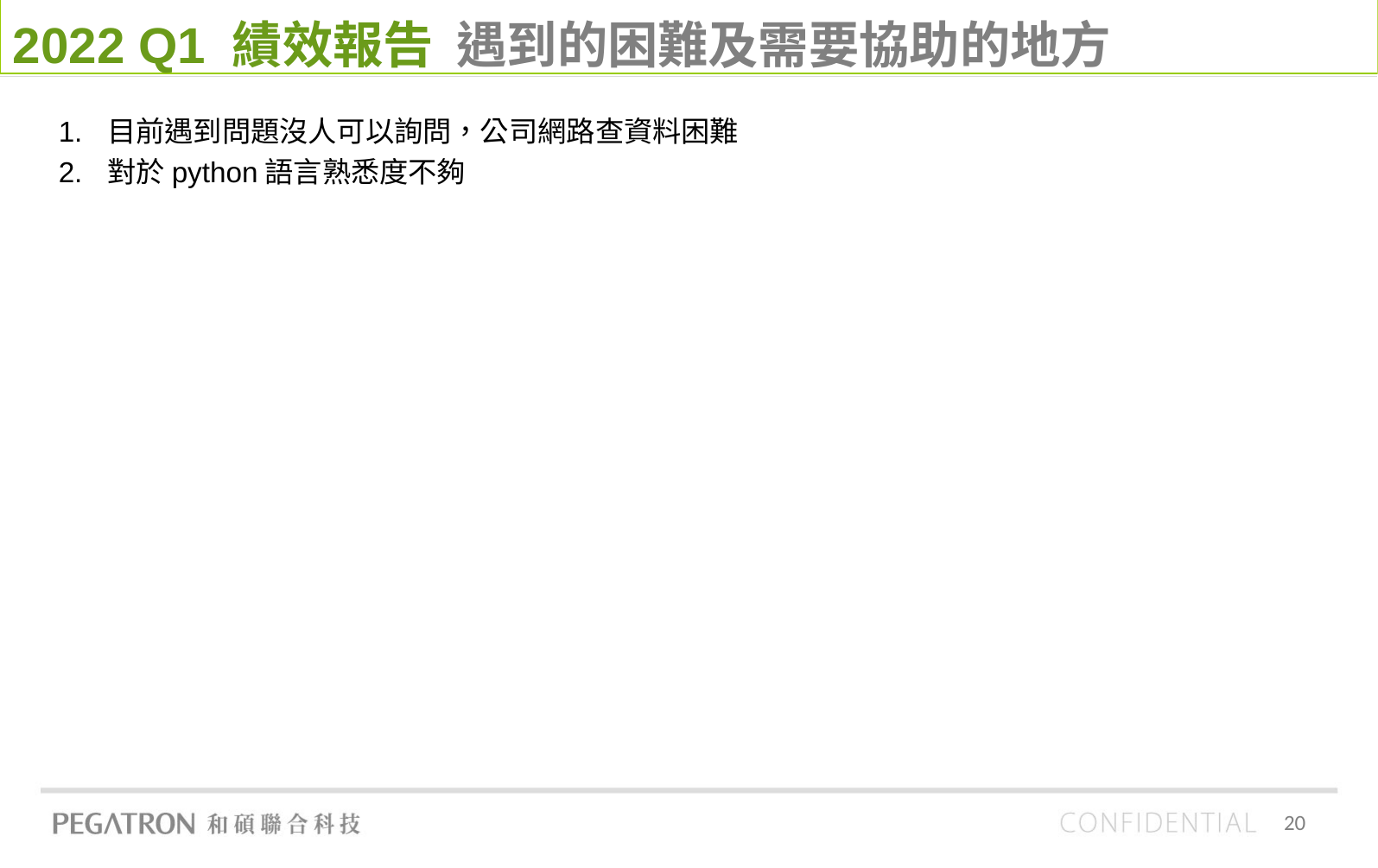

2022 Q1 績效報告  遇到的困難及需要協助的地方

目前遇到問題沒人可以詢問，公司網路查資料困難
對於python語言熟悉度不夠

20